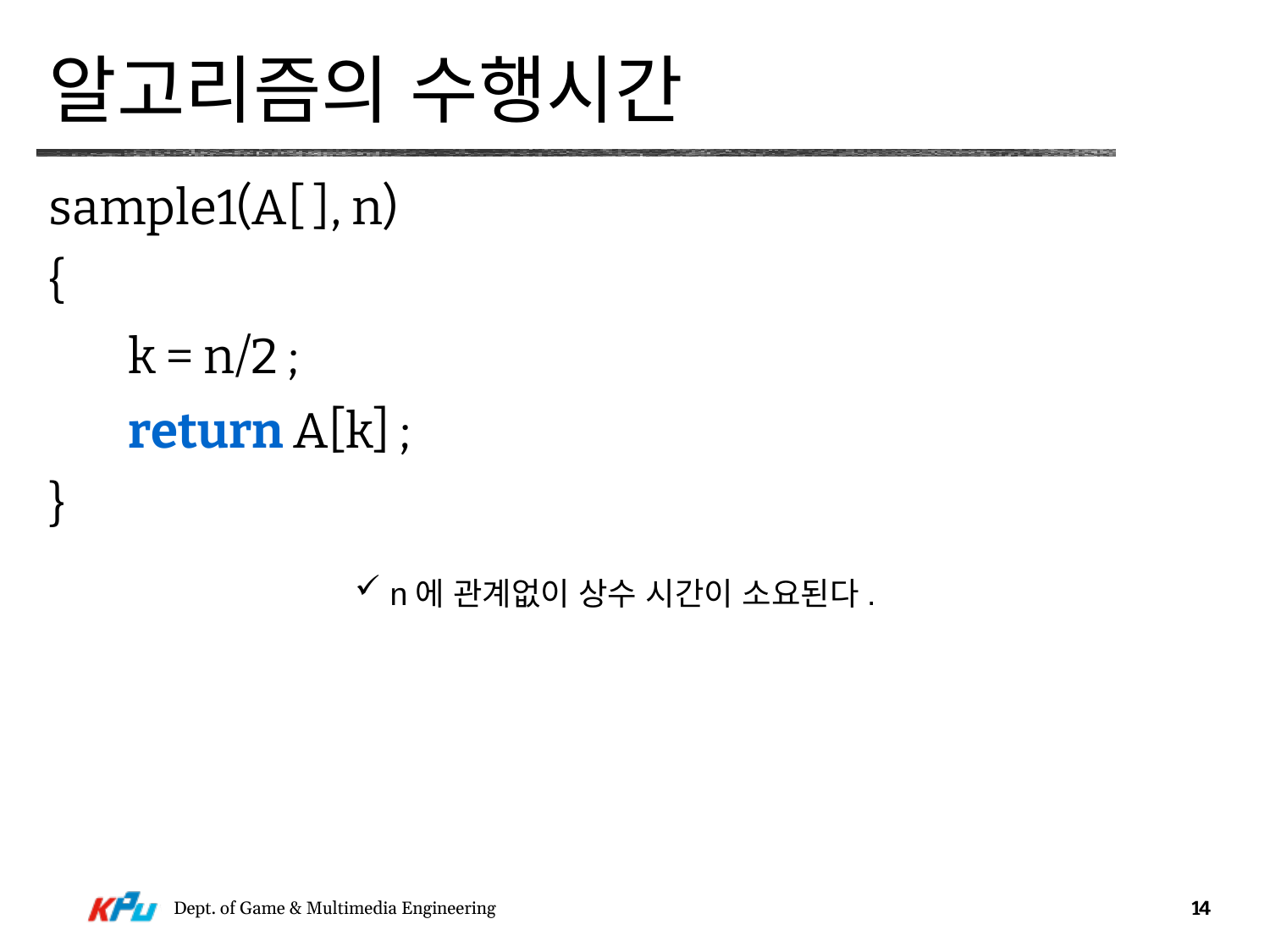

# 알고리즘의 수행시간
sample1(A[ ], n)
{
        k = n/2 ;
        return A[k] ;
}
 n에 관계없이 상수 시간이 소요된다.
Dept. of Game & Multimedia Engineering
14